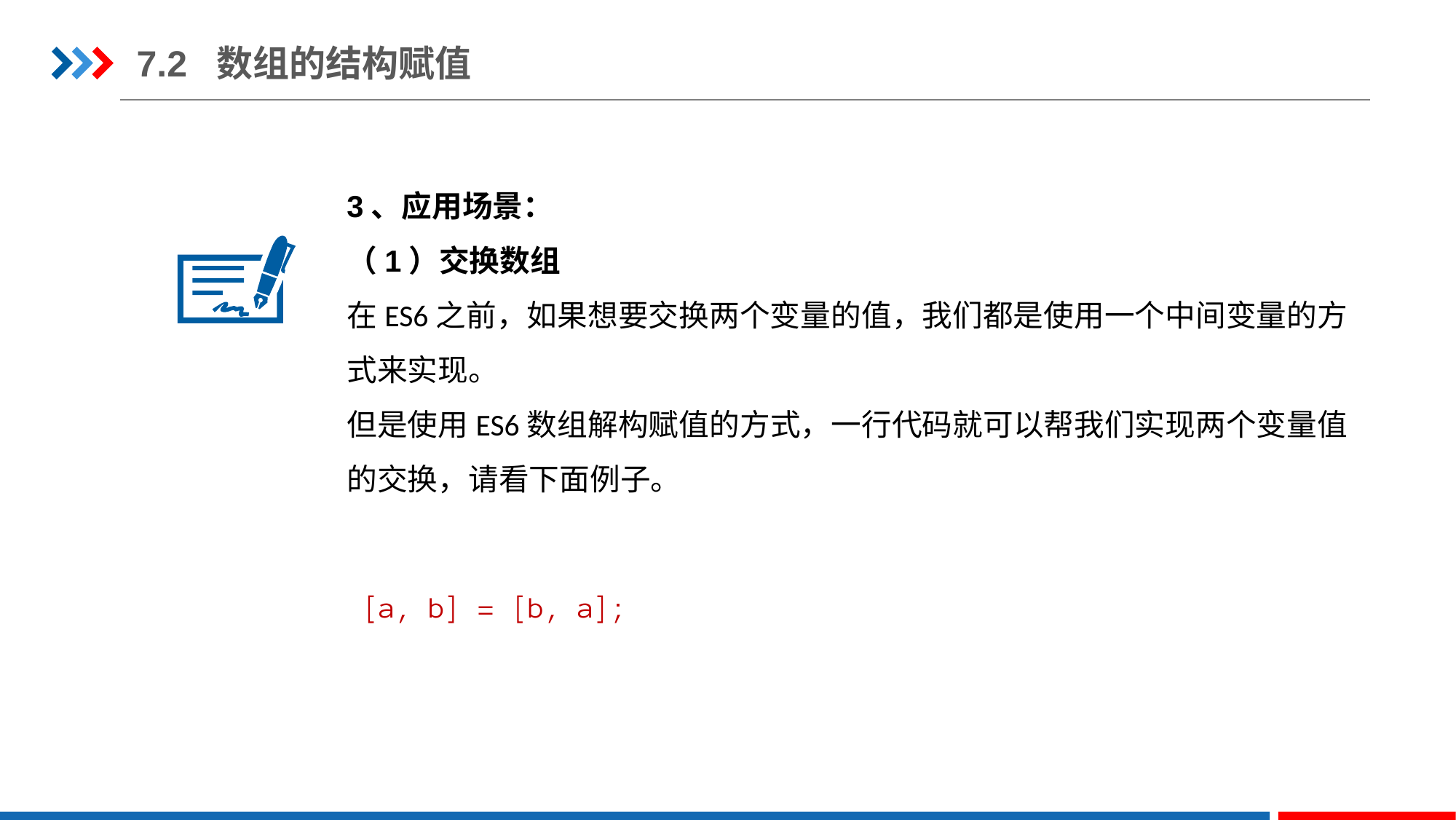

7.2  数组的结构赋值
3、应用场景：
（1）交换数组
在ES6之前，如果想要交换两个变量的值，我们都是使用一个中间变量的方式来实现。
但是使用ES6数组解构赋值的方式，一行代码就可以帮我们实现两个变量值的交换，请看下面例子。

[a, b] = [b, a];